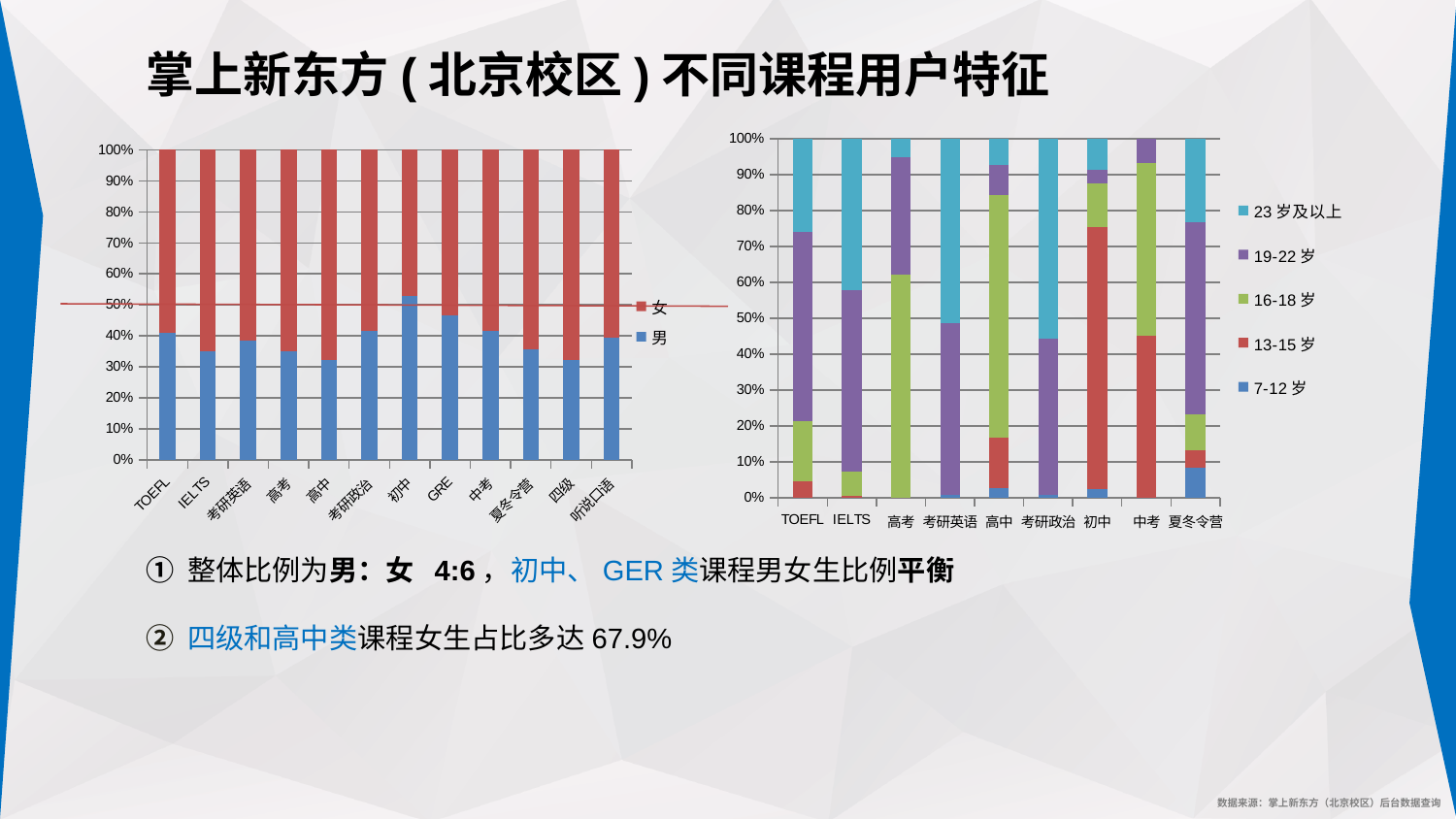

掌上新东方(北京校区)不同课程用户特征

### Chart

| Category | 7-12岁 | 13-15岁 | 16-18岁 | 19-22岁 | 23岁及以上 |
|---|---|---|---|---|---|
| TOEFL | 0.0 | 12.0 | 44.0 | 138.0 | 68.0 |
| IELTS | 0.0 | 1.0 | 12.0 | 90.0 | 75.0 |
| 高考 | 0.0 | 0.0 | 109.0 | 57.0 | 9.0 |
| 考研英语 | 1.0 | 0.0 | 0.0 | 68.0 | 73.0 |
| 高中 | 3.0 | 15.0 | 73.0 | 9.0 | 8.0 |
| 考研政治 | 1.0 | 0.0 | 0.0 | 46.0 | 59.0 |
| 初中 | 2.0 | 59.0 | 10.0 | 3.0 | 7.0 |
| 中考 | 0.0 | 33.0 | 35.0 | 5.0 | 0.0 |
| 夏冬令营 | 5.0 | 3.0 | 6.0 | 32.0 | 14.0 |

### Chart

| Category | 男 | 女 |
|---|---|---|
| TOEFL | 0.41042345276873 | 0.58957654723127 |
| IELTS | 0.349875930521092 | 0.650124069478908 |
| 考研英语 | 0.384422110552764 | 0.615577889447236 |
| 高考 | 0.349862258953168 | 0.650137741046832 |
| 高中 | 0.321428571428571 | 0.678571428571429 |
| 考研政治 | 0.4149377593361 | 0.5850622406639 |
| 初中 | 0.527522935779817 | 0.472477064220183 |
| GRE | 0.46524064171123 | 0.53475935828877 |
| 中考 | 0.415300546448087 | 0.584699453551913 |
| 夏冬令营 | 0.357142857142857 | 0.642857142857143 |
| 四级 | 0.322368421052632 | 0.677631578947368 |
| 听说口语 | 0.395522388059701 | 0.604477611940298 |
① 整体比例为男：女  4:6，初中、GER类课程男女生比例平衡

② 四级和高中类课程女生占比多达67.9%